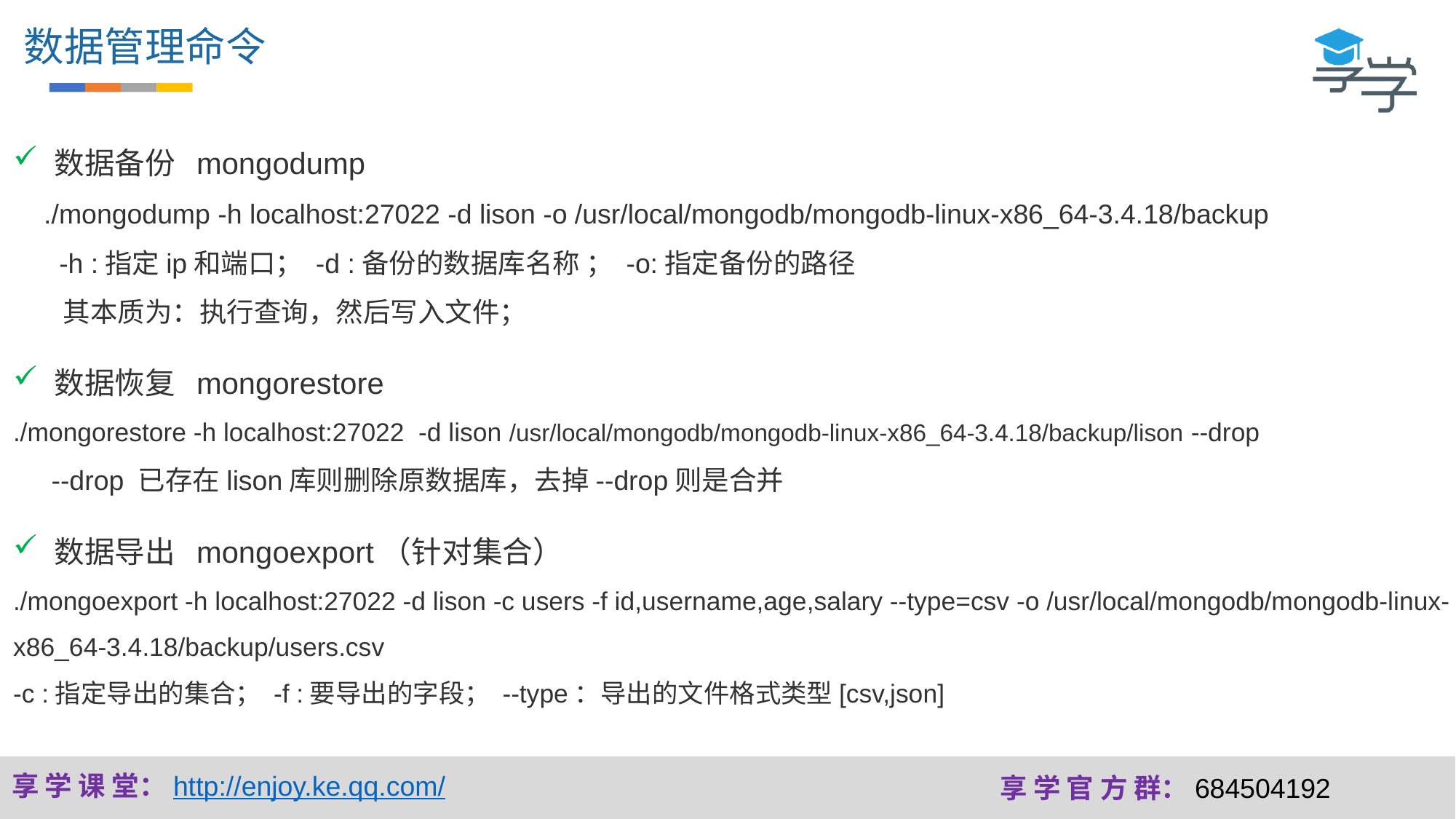

数据管理命令

数据备份  mongodump
    ./mongodump -h localhost:27022 -d lison -o /usr/local/mongodb/mongodb-linux-x86_64-3.4.18/backup
      -h :指定ip和端口； -d :备份的数据库名称 ； -o:指定备份的路径
       其本质为：执行查询，然后写入文件；
数据恢复  mongorestore
./mongorestore -h localhost:27022  -d lison /usr/local/mongodb/mongodb-linux-x86_64-3.4.18/backup/lison --drop
     --drop 已存在lison库则删除原数据库，去掉--drop则是合并
数据导出  mongoexport（针对集合）
./mongoexport -h localhost:27022 -d lison -c users -f id,username,age,salary --type=csv -o /usr/local/mongodb/mongodb-linux-x86_64-3.4.18/backup/users.csv
-c :指定导出的集合； -f :要导出的字段； --type：导出的文件格式类型[csv,json]